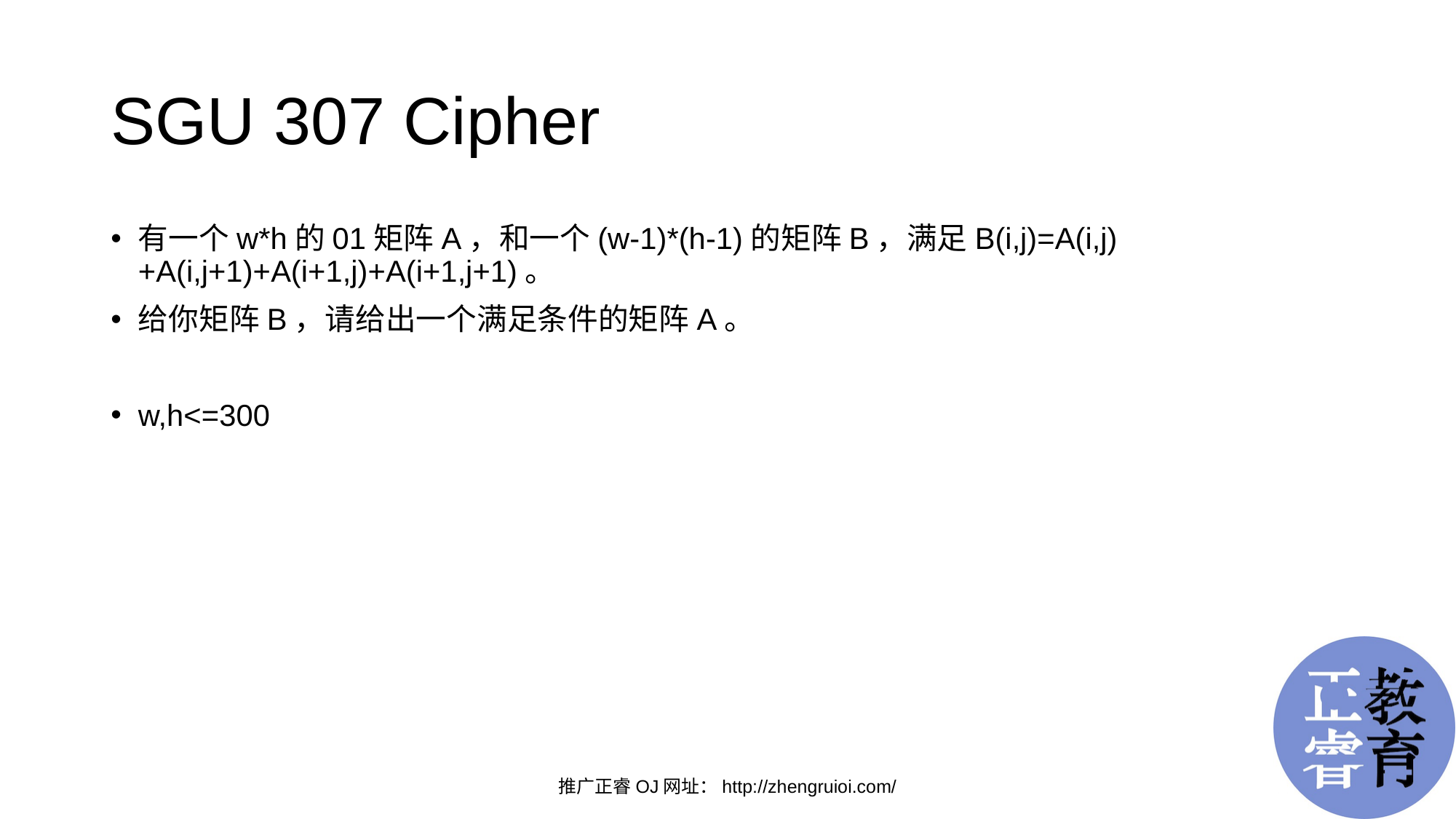

# SGU 307 Cipher
有一个w*h的01矩阵A，和一个(w-1)*(h-1)的矩阵B，满足B(i,j)=A(i,j)+A(i,j+1)+A(i+1,j)+A(i+1,j+1)。
给你矩阵B，请给出一个满足条件的矩阵A。

w,h<=300